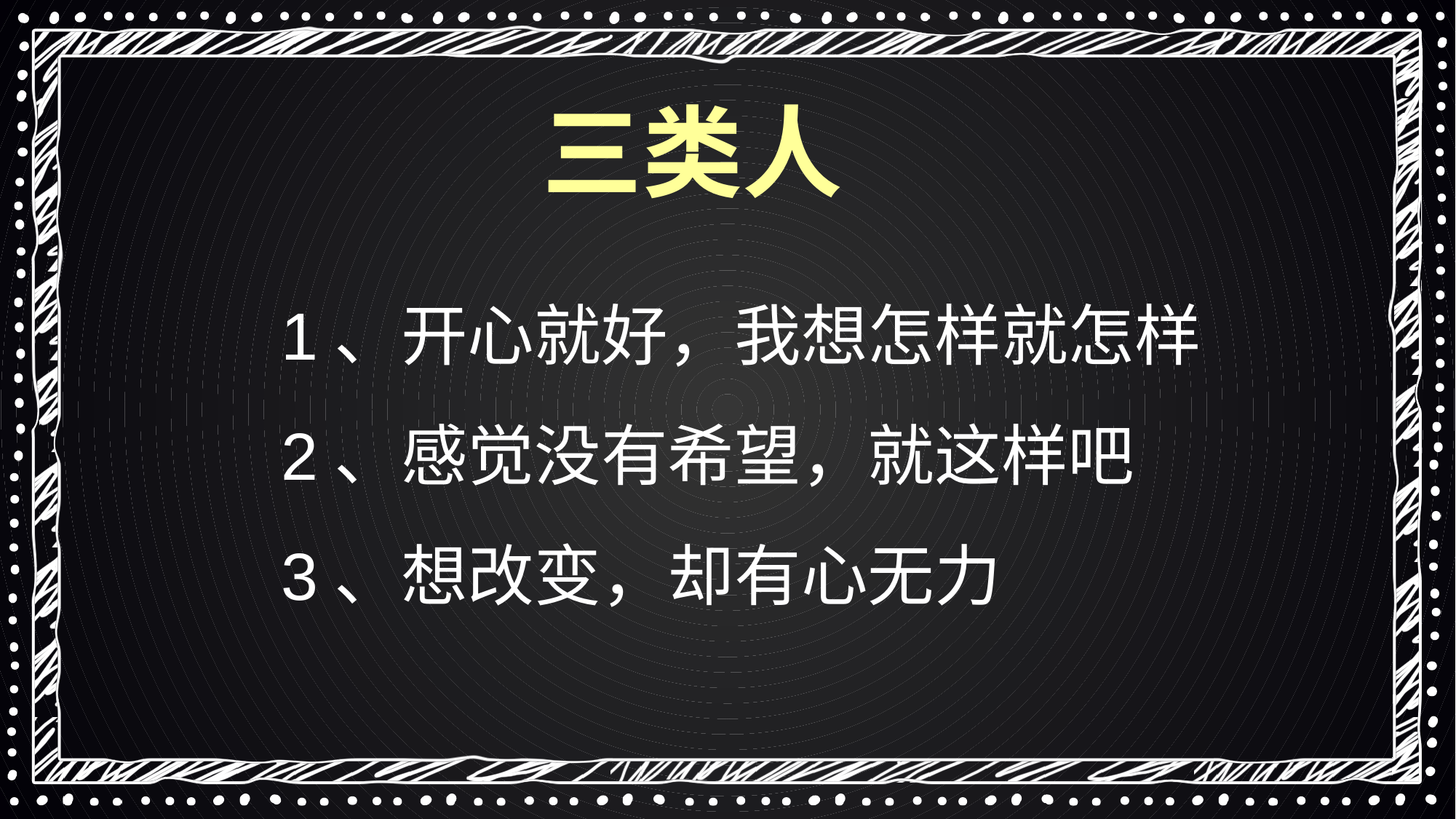

三类人
1、开心就好，我想怎样就怎样
2、感觉没有希望，就这样吧
3、想改变，却有心无力